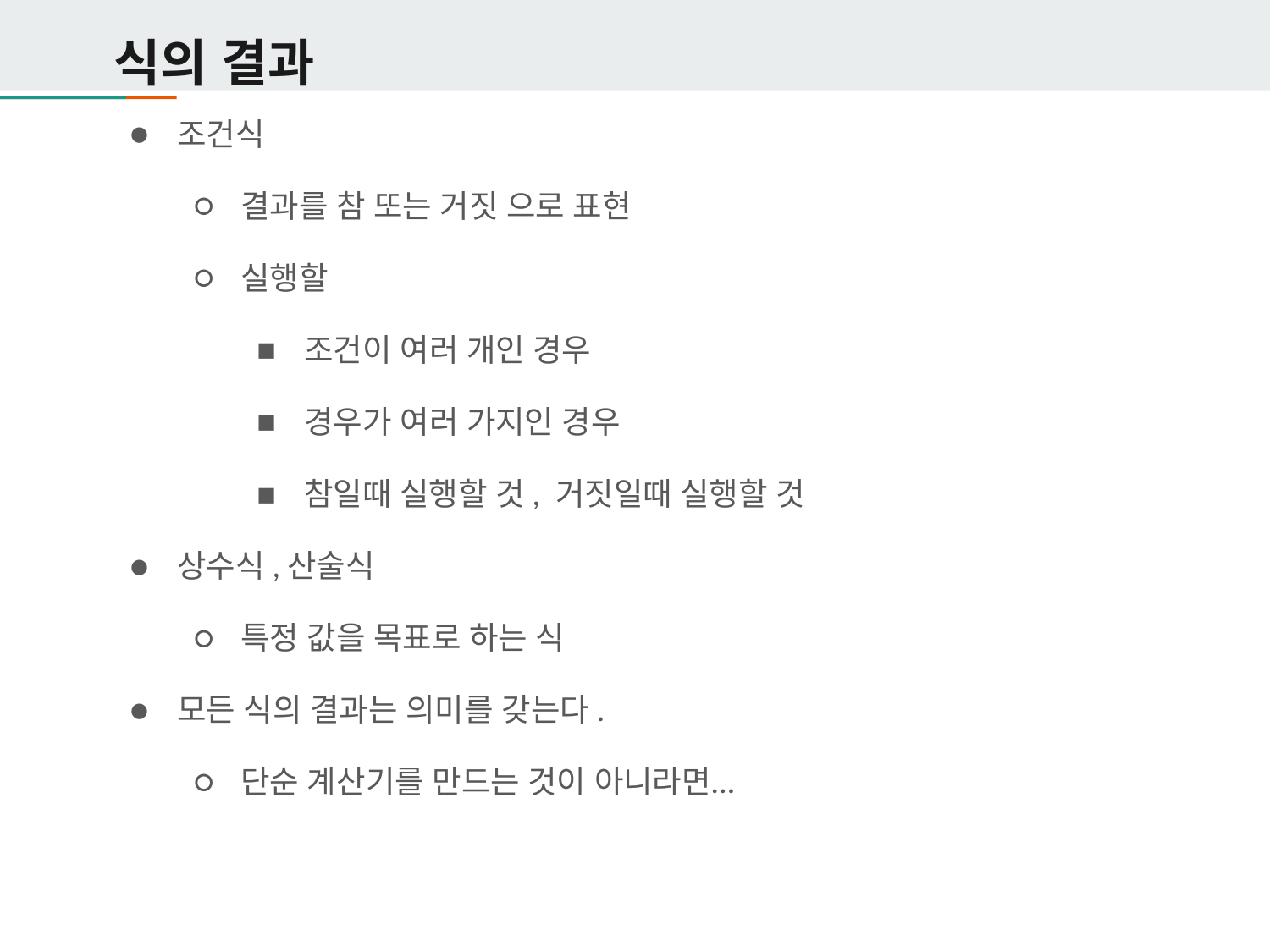

# 식의 결과
조건식
결과를 참 또는 거짓 으로 표현
실행할
조건이 여러 개인 경우
경우가 여러 가지인 경우
참일때 실행할 것, 거짓일때 실행할 것
상수식,산술식
특정 값을 목표로 하는 식
모든 식의 결과는 의미를 갖는다.
단순 계산기를 만드는 것이 아니라면…